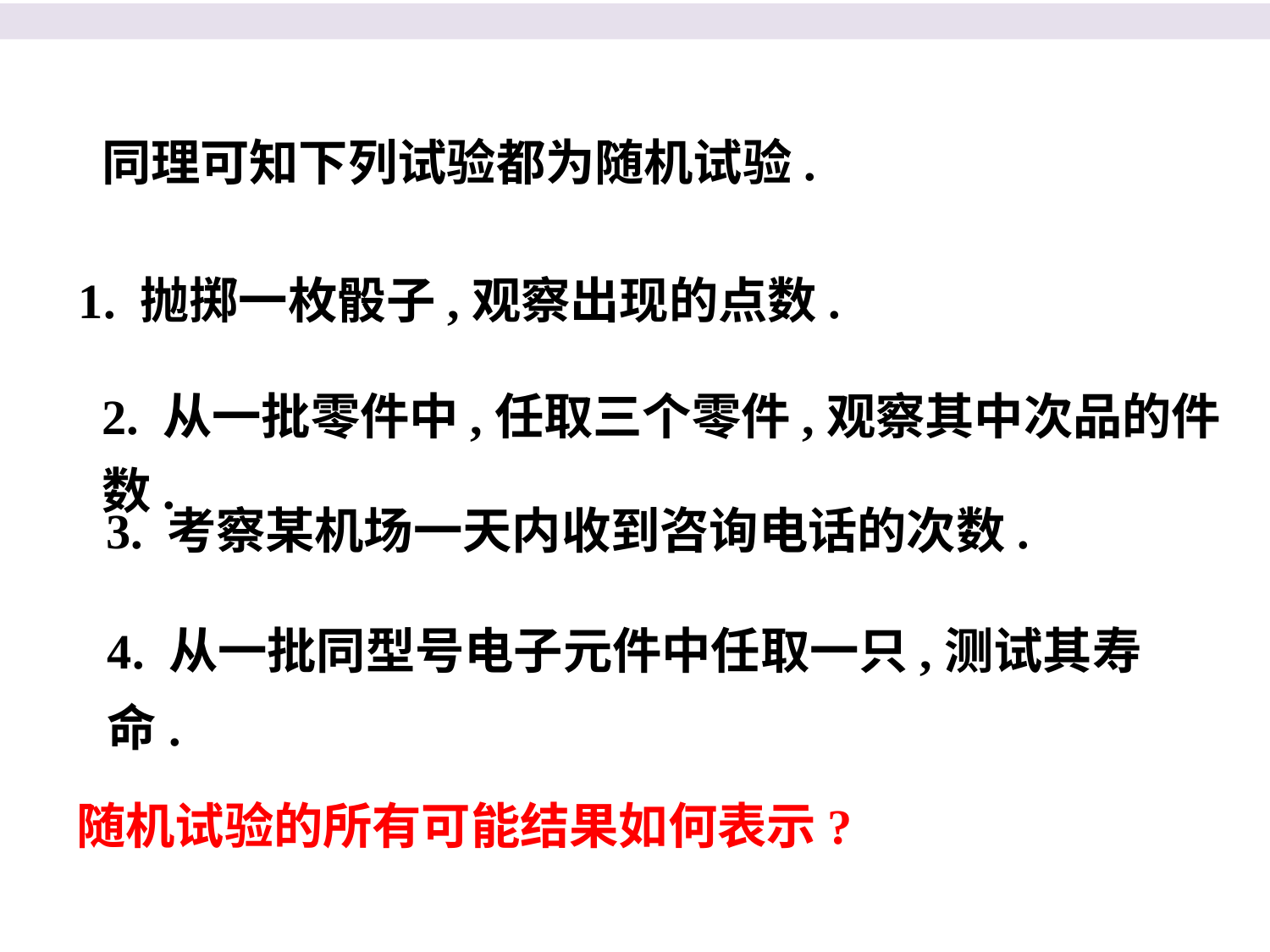

同理可知下列试验都为随机试验.
1. 抛掷一枚骰子,观察出现的点数.
2. 从一批零件中,任取三个零件,观察其中次品的件数.
3. 考察某机场一天内收到咨询电话的次数.
4. 从一批同型号电子元件中任取一只,测试其寿命.
随机试验的所有可能结果如何表示?